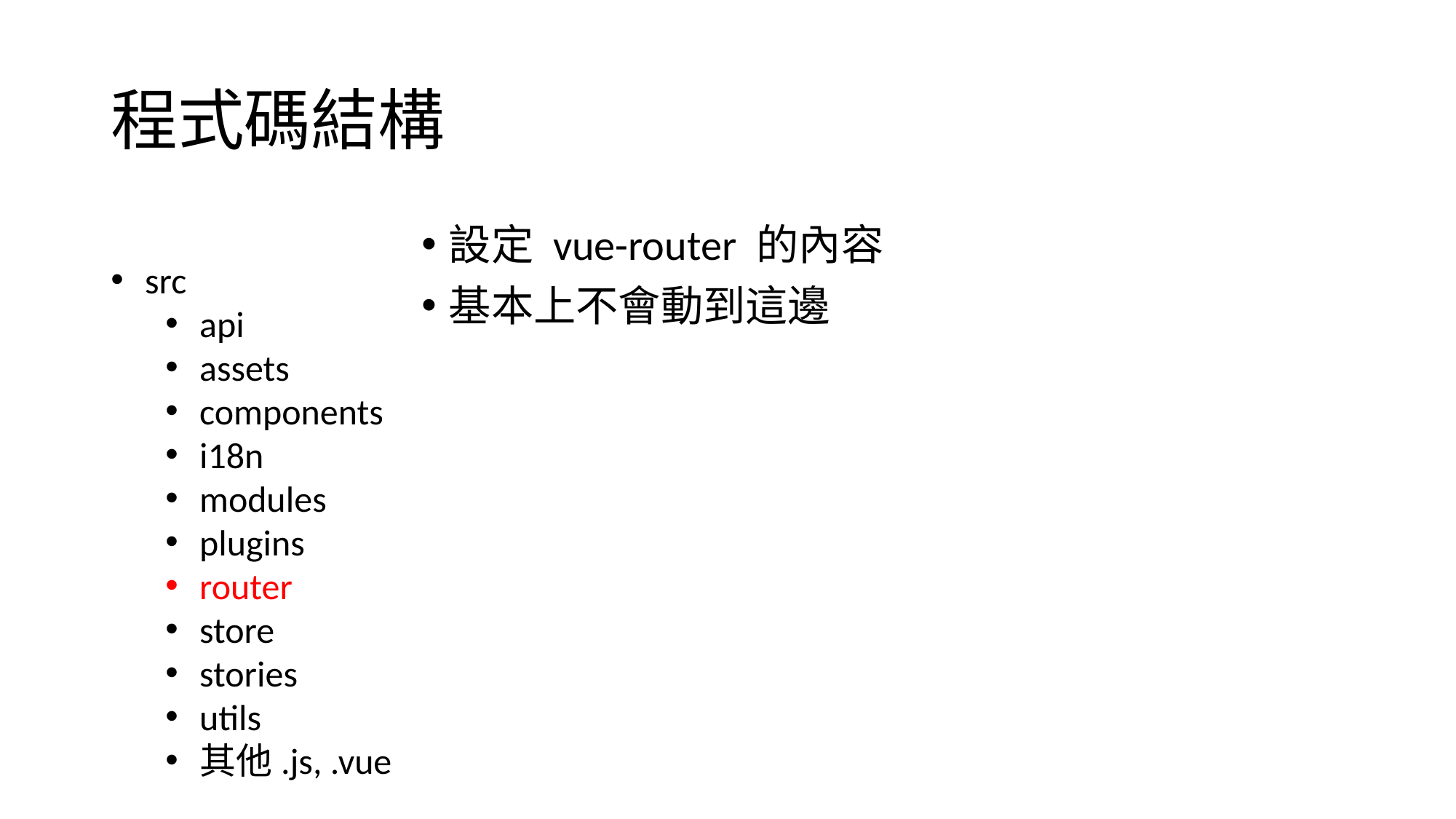

# 程式碼結構
設定 vue-router 的內容
基本上不會動到這邊
src
api
assets
components
i18n
modules
plugins
router
store
stories
utils
其他.js, .vue